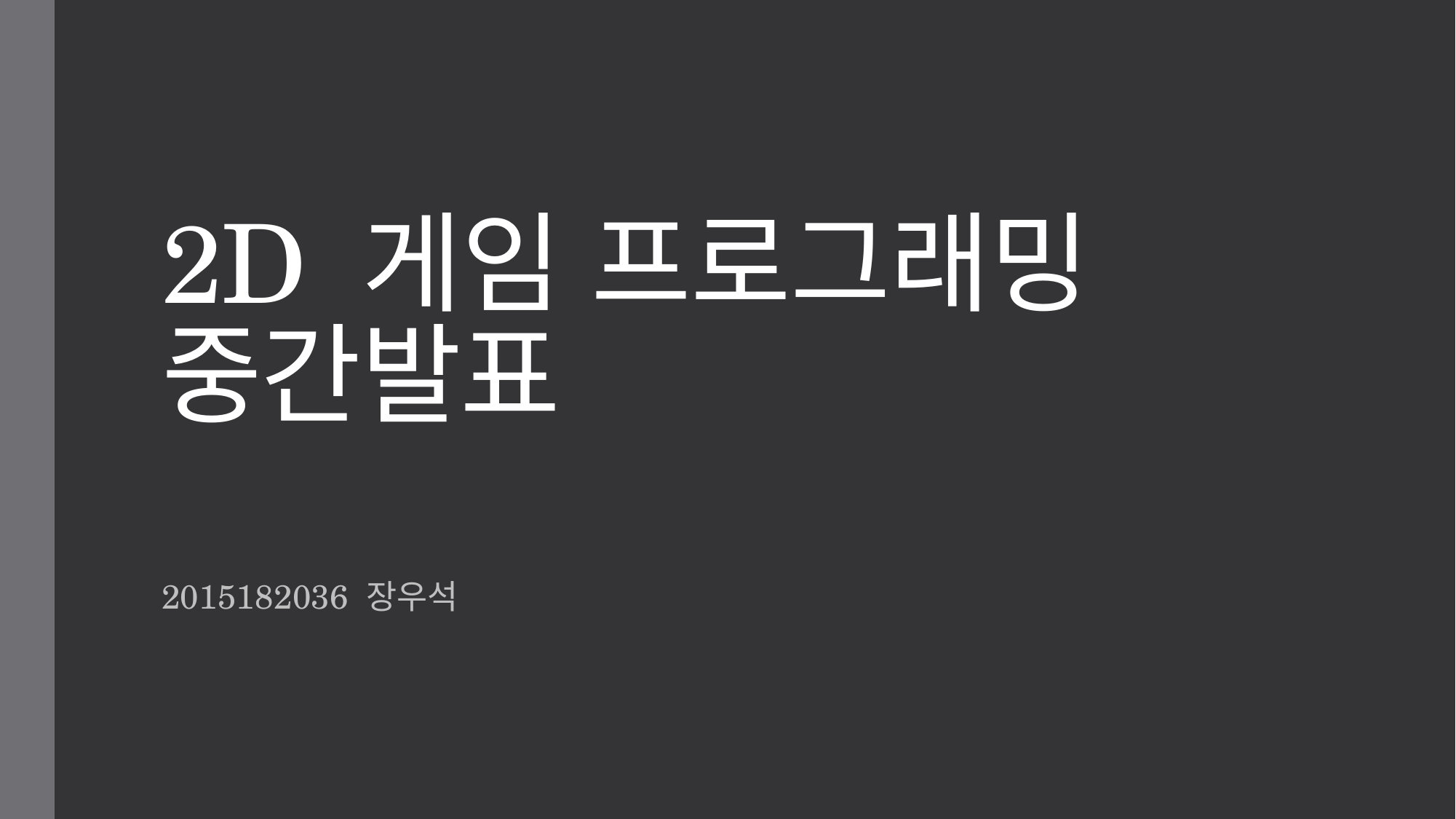

# 2D 게임 프로그래밍 중간발표
2015182036 장우석